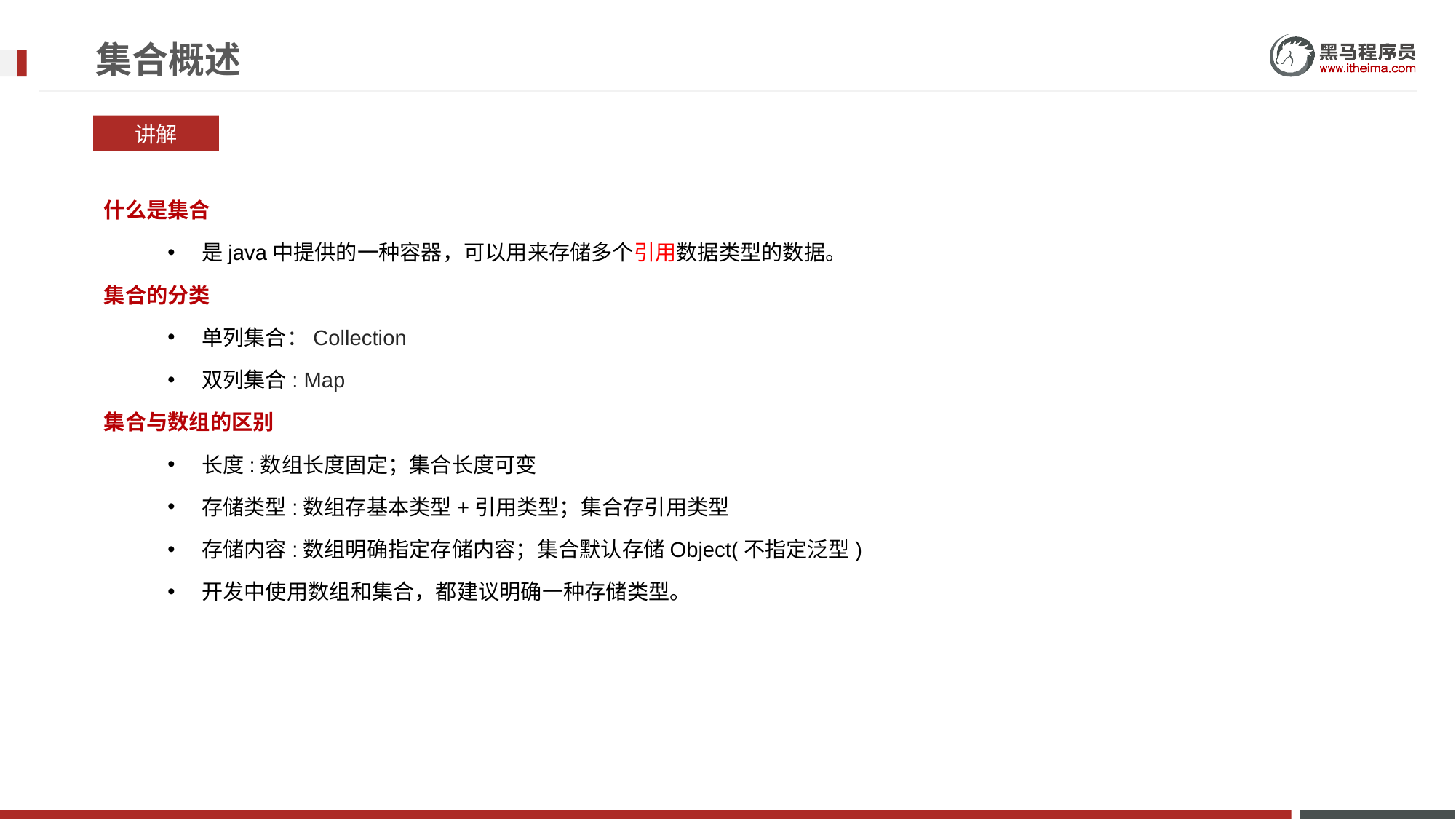

# 集合概述
讲解
什么是集合
是java中提供的一种容器，可以用来存储多个引用数据类型的数据。
集合的分类
单列集合：Collection
双列集合: Map
集合与数组的区别
长度:数组长度固定；集合长度可变
存储类型:数组存基本类型+引用类型；集合存引用类型
存储内容:数组明确指定存储内容；集合默认存储Object(不指定泛型)
开发中使用数组和集合，都建议明确一种存储类型。